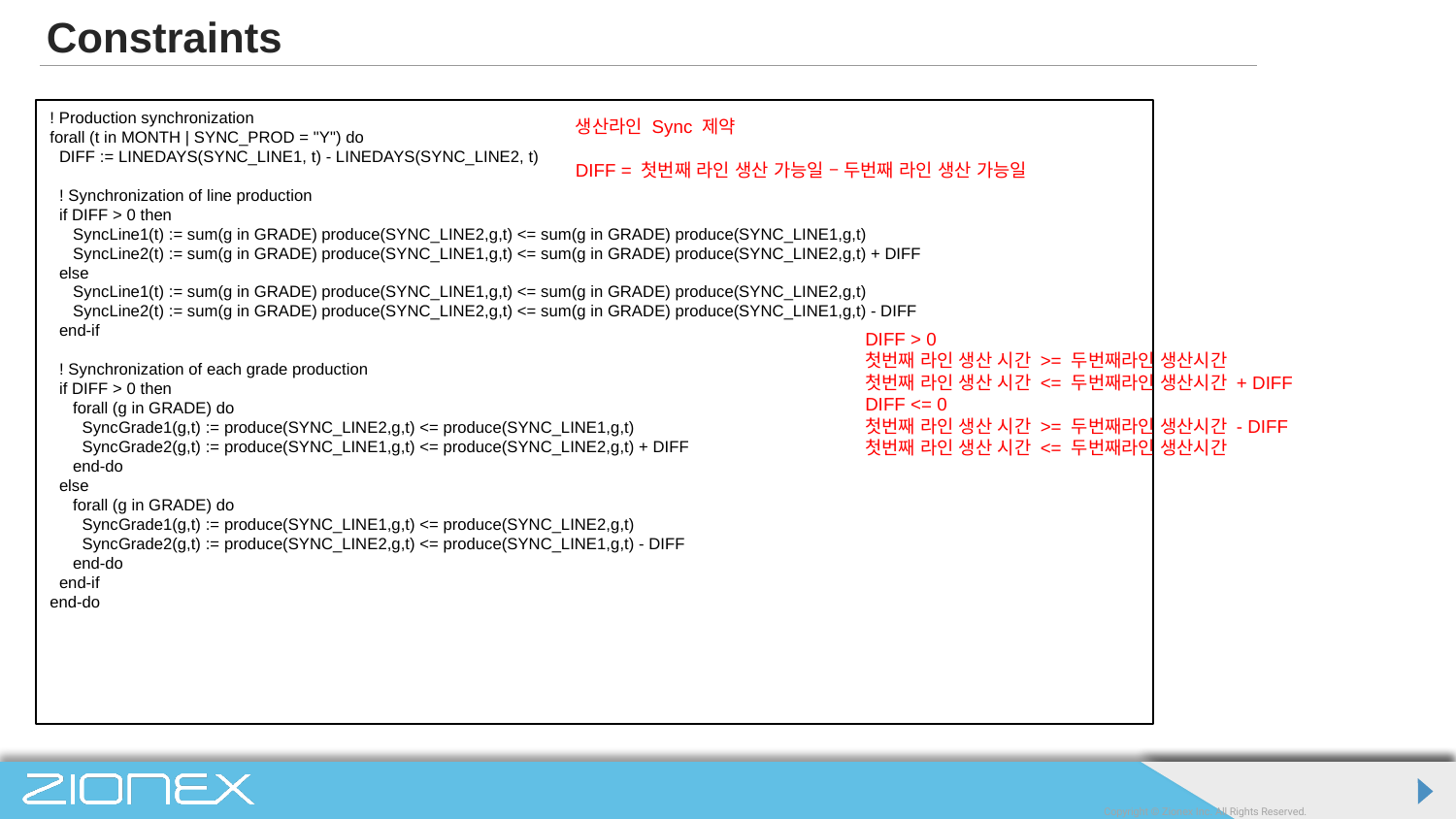

# Constraints
! Production synchronization
forall (t in MONTH | SYNC_PROD = "Y") do
  DIFF := LINEDAYS(SYNC_LINE1, t) - LINEDAYS(SYNC_LINE2, t)

  ! Synchronization of line production
  if DIFF > 0 then
     SyncLine1(t) := sum(g in GRADE) produce(SYNC_LINE2,g,t) <= sum(g in GRADE) produce(SYNC_LINE1,g,t)
     SyncLine2(t) := sum(g in GRADE) produce(SYNC_LINE1,g,t) <= sum(g in GRADE) produce(SYNC_LINE2,g,t) + DIFF
  else
     SyncLine1(t) := sum(g in GRADE) produce(SYNC_LINE1,g,t) <= sum(g in GRADE) produce(SYNC_LINE2,g,t)
     SyncLine2(t) := sum(g in GRADE) produce(SYNC_LINE2,g,t) <= sum(g in GRADE) produce(SYNC_LINE1,g,t) - DIFF
  end-if

  ! Synchronization of each grade production
  if DIFF > 0 then
     forall (g in GRADE) do
       SyncGrade1(g,t) := produce(SYNC_LINE2,g,t) <= produce(SYNC_LINE1,g,t)
       SyncGrade2(g,t) := produce(SYNC_LINE1,g,t) <= produce(SYNC_LINE2,g,t) + DIFF
     end-do
  else
     forall (g in GRADE) do
       SyncGrade1(g,t) := produce(SYNC_LINE1,g,t) <= produce(SYNC_LINE2,g,t)
       SyncGrade2(g,t) := produce(SYNC_LINE2,g,t) <= produce(SYNC_LINE1,g,t) - DIFF
     end-do
  end-if
end-do
생산라인 Sync 제약

DIFF = 첫번째 라인 생산 가능일 – 두번째 라인 생산 가능일
DIFF > 0
첫번째 라인 생산 시간 >= 두번째라인 생산시간
첫번째 라인 생산 시간 <= 두번째라인 생산시간 + DIFF
DIFF <= 0
첫번째 라인 생산 시간 >= 두번째라인 생산시간 - DIFF
첫번째 라인 생산 시간 <= 두번째라인 생산시간